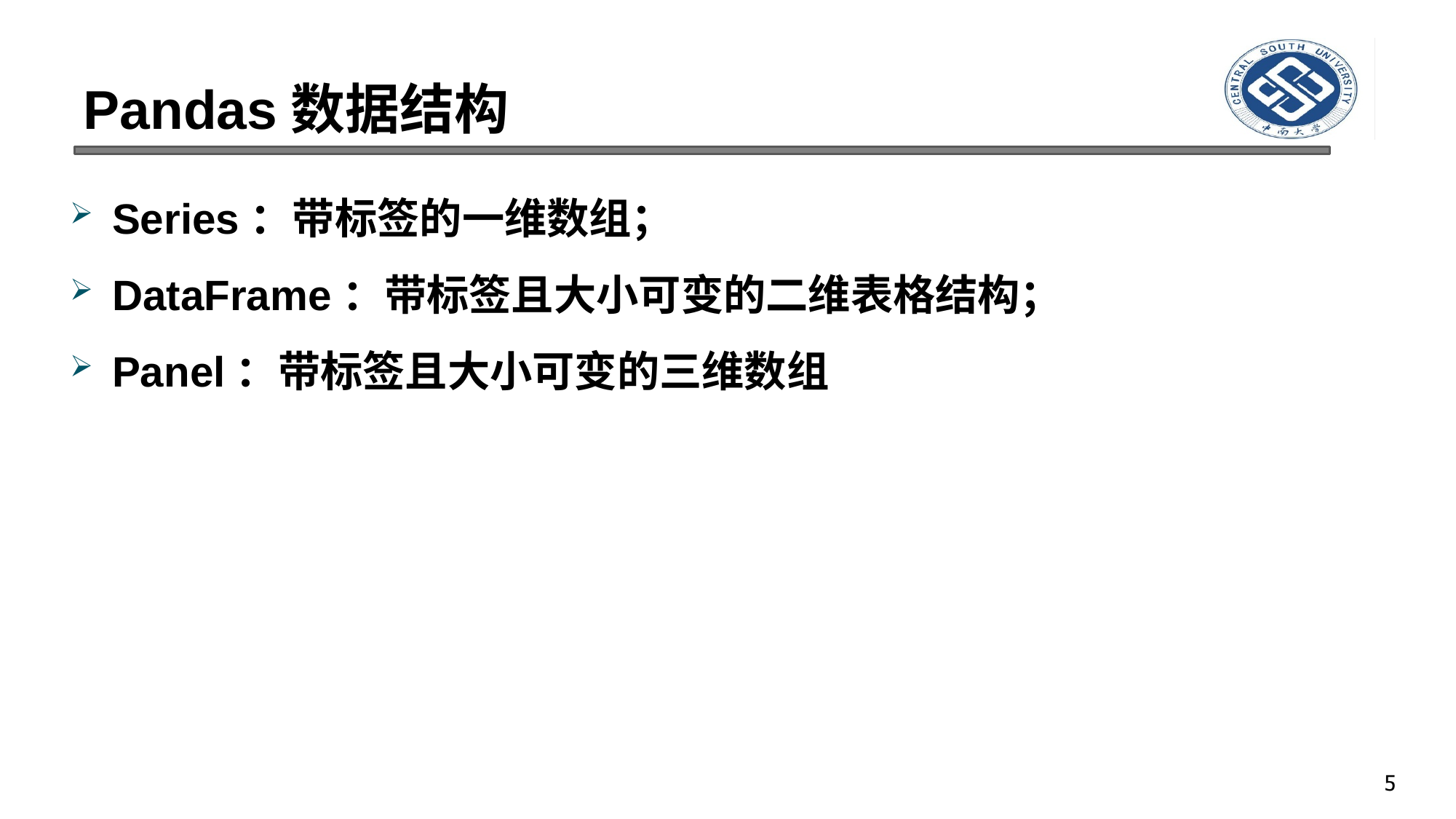

# Pandas数据结构
Series：带标签的一维数组；
DataFrame：带标签且大小可变的二维表格结构；
Panel：带标签且大小可变的三维数组
5